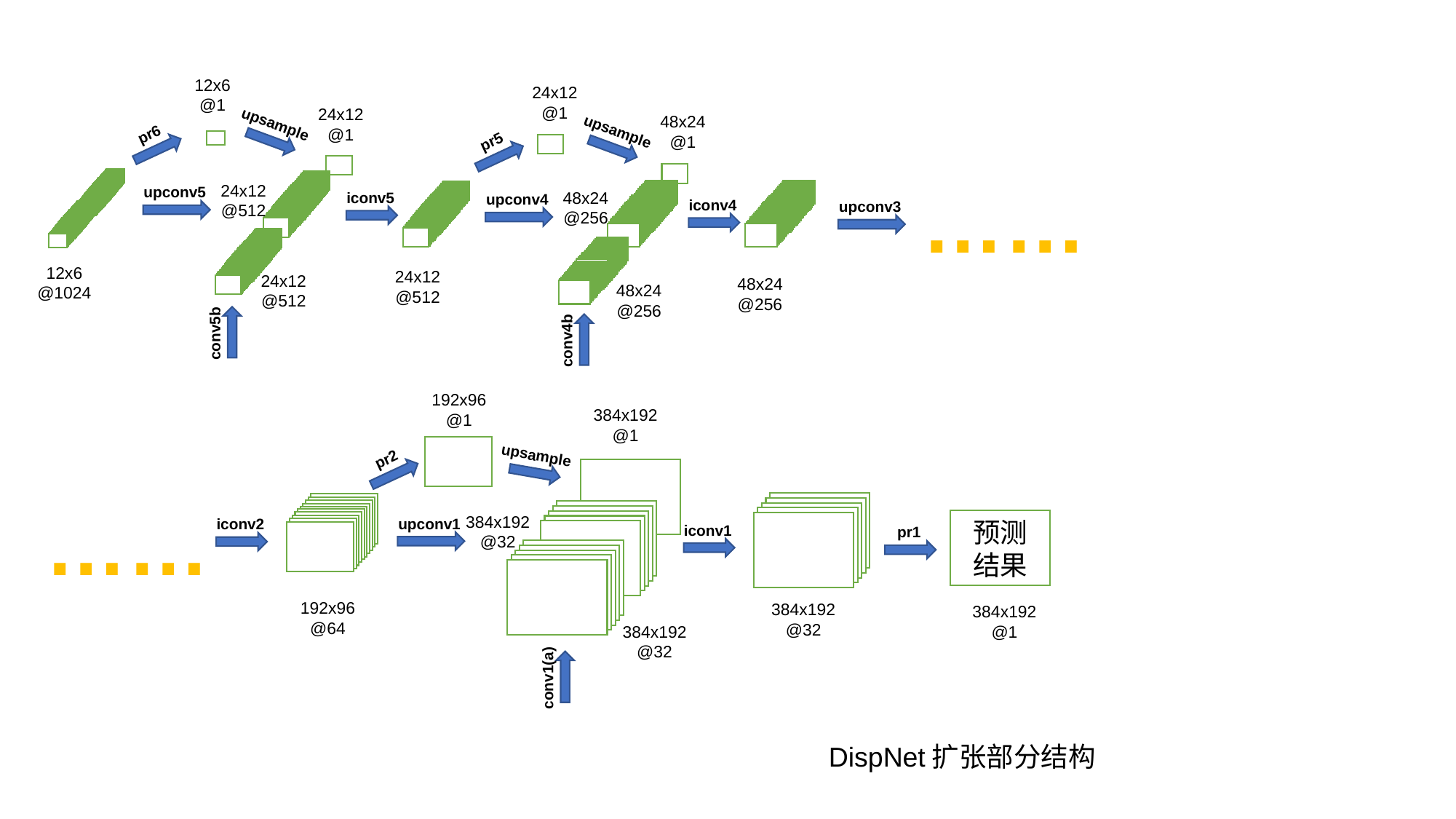

12x6
@1
24x12
@1
upsample

pr6

12x6
@1024

24x12
@512
upconv5

iconv5

24x12
@512
24x12
@512
conv5b

24x12
@1
48x24
@1
upsample

pr5

48x24
@256
upconv4

iconv4

48x24
@256
48x24
@256
conv4b

……
upconv3

192x96
@1
384x192
@1

upsample

pr2

384x192
@32
upconv1

iconv2

iconv1

192x96
@64
384x192
@32
384x192
@32
conv1(a)

……
预测结果
pr1

384x192
@1
DispNet扩张部分结构